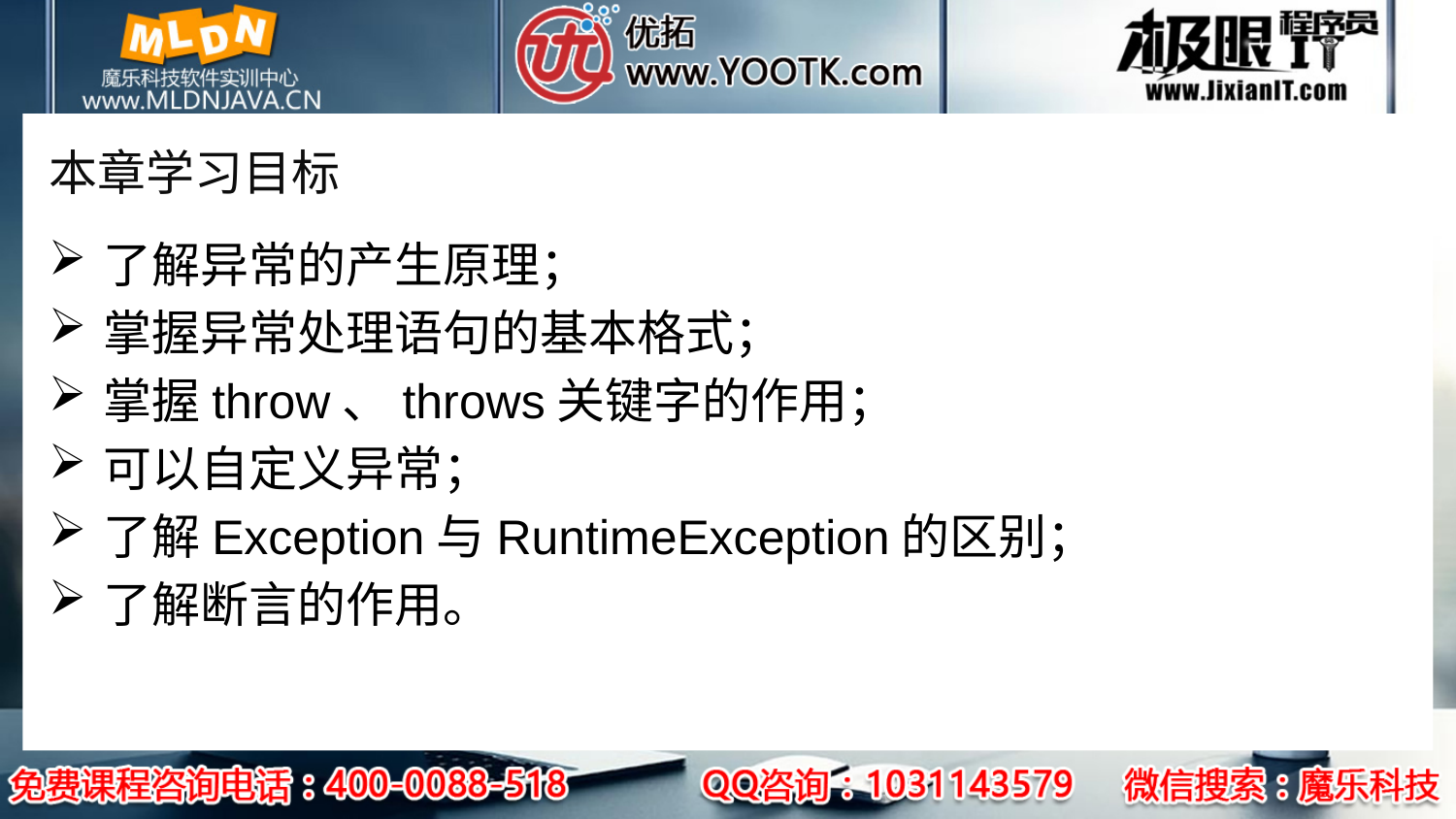

# 本章学习目标
了解异常的产生原理；
掌握异常处理语句的基本格式；
掌握throw、throws关键字的作用；
可以自定义异常；
了解Exception与RuntimeException的区别；
了解断言的作用。